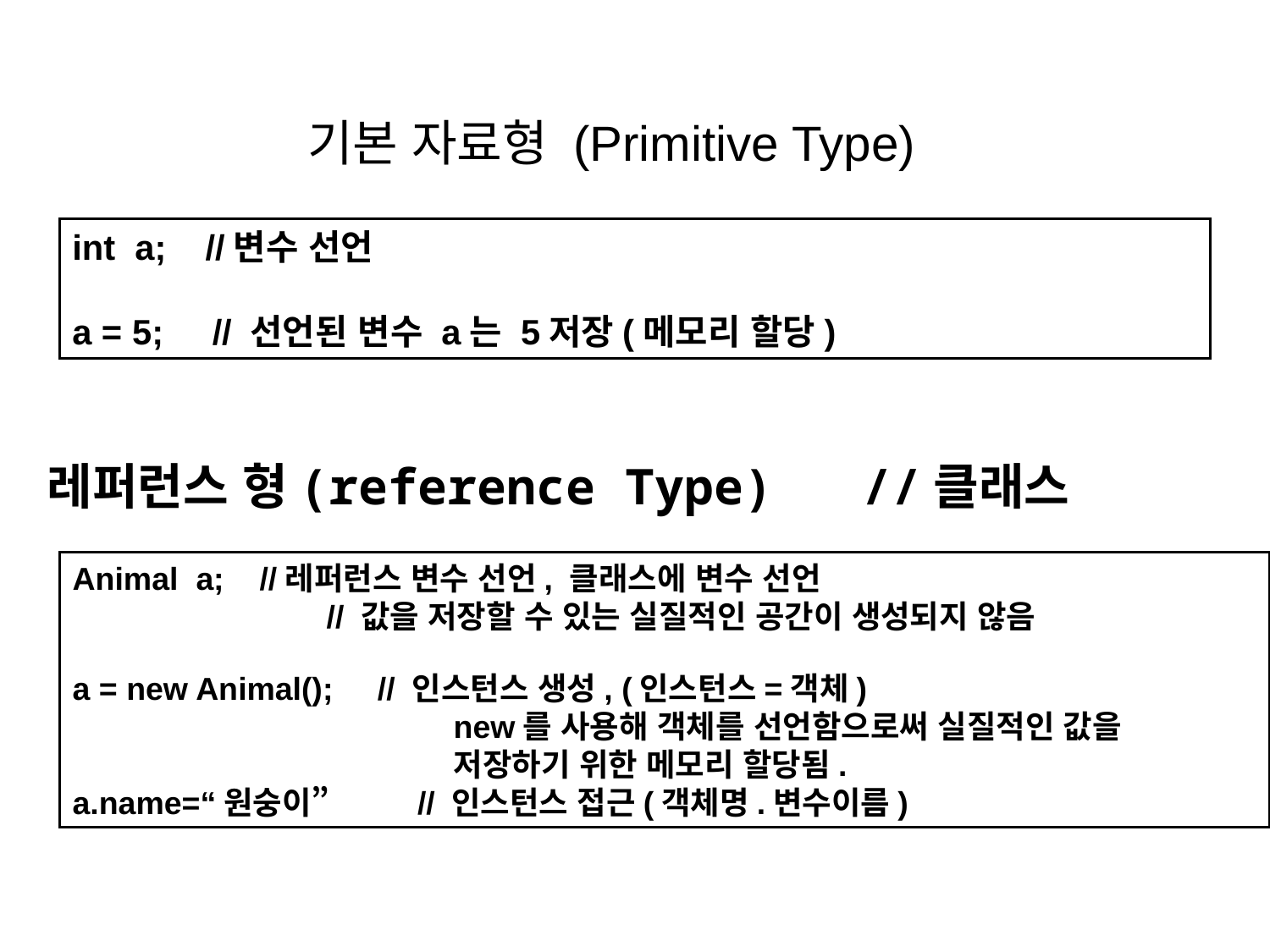

# 기본 자료형 (Primitive Type)
int  a;    //변수 선언

a = 5;     // 선언된 변수 a는 5저장(메모리 할당)

레퍼런스 형(reference Type)   //클래스
Animal  a;    //레퍼런스 변수 선언, 클래스에 변수 선언
		// 값을 저장할 수 있는 실질적인 공간이 생성되지 않음

a = new Animal();     // 인스턴스 생성, (인스턴스=객체)
			new를 사용해 객체를 선언함으로써 실질적인 값을
			저장하기 위한 메모리 할당됨.
a.name=“원숭이”         // 인스턴스 접근(객체명.변수이름)